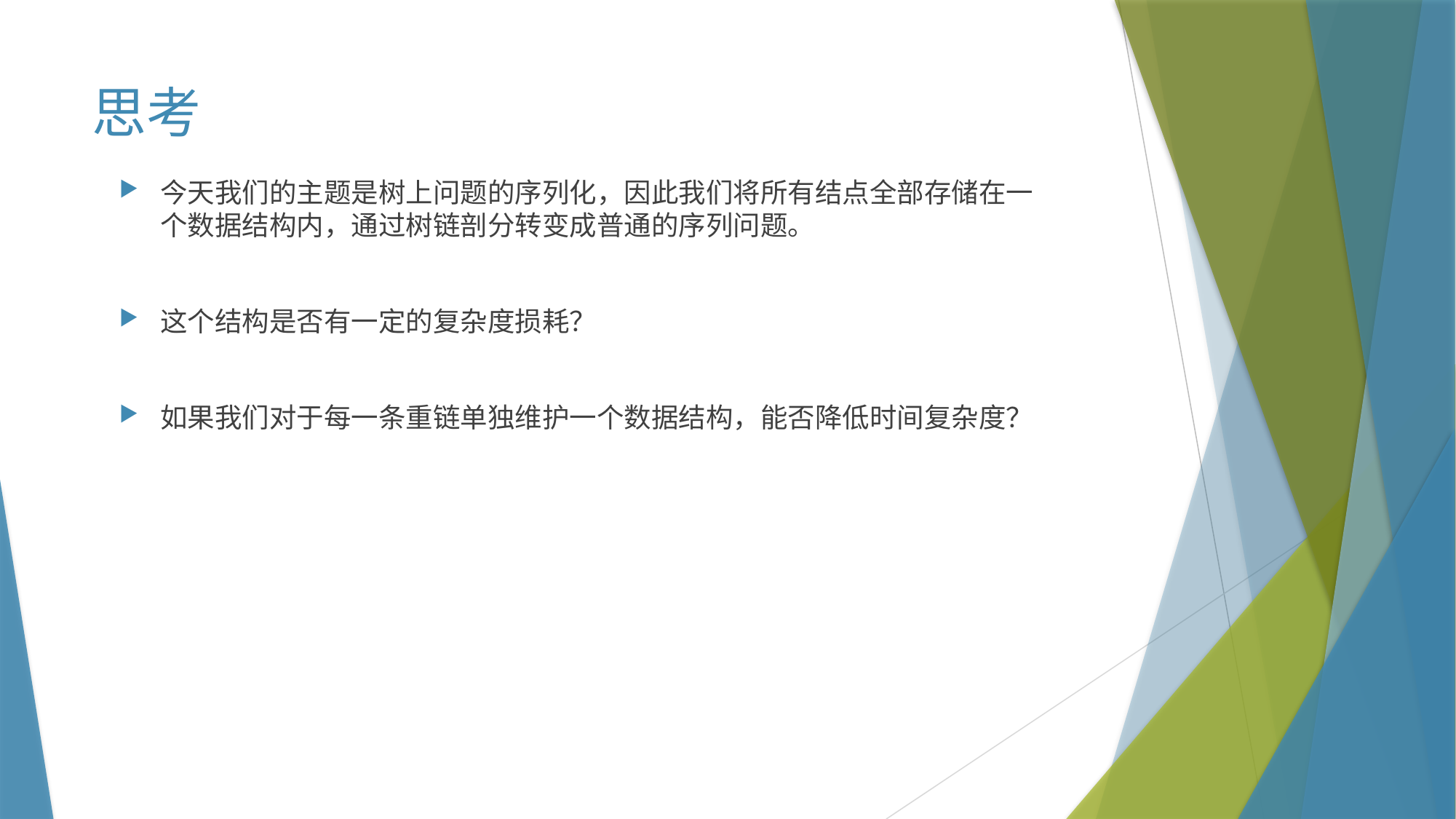

# 思考
今天我们的主题是树上问题的序列化，因此我们将所有结点全部存储在一个数据结构内，通过树链剖分转变成普通的序列问题。

这个结构是否有一定的复杂度损耗？

如果我们对于每一条重链单独维护一个数据结构，能否降低时间复杂度？